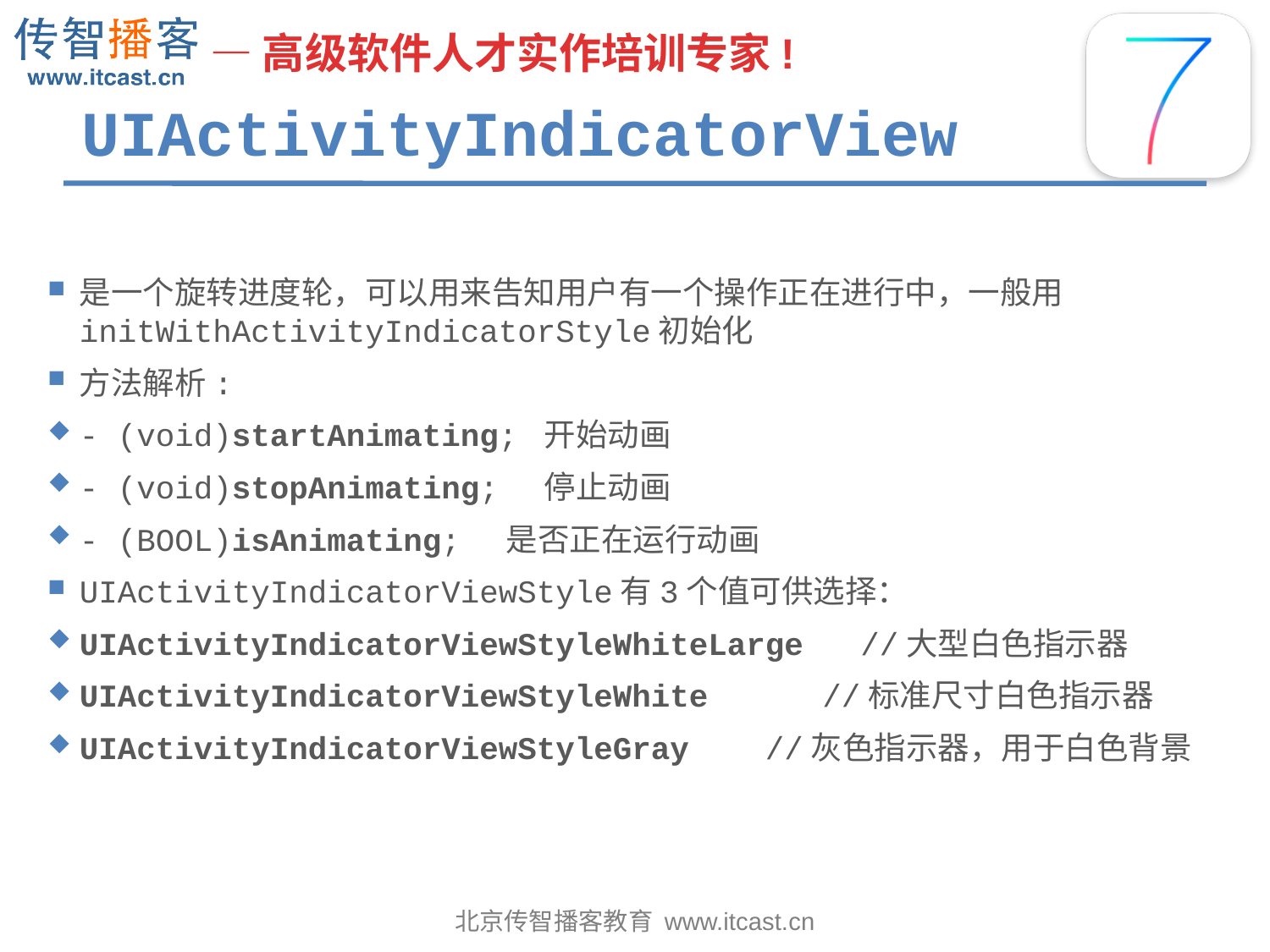

# UIActivityIndicatorView
是一个旋转进度轮，可以用来告知用户有一个操作正在进行中，一般用initWithActivityIndicatorStyle初始化
方法解析:
- (void)startAnimating; 开始动画
- (void)stopAnimating;  停止动画
- (BOOL)isAnimating;  是否正在运行动画
UIActivityIndicatorViewStyle有3个值可供选择：
UIActivityIndicatorViewStyleWhiteLarge   //大型白色指示器
UIActivityIndicatorViewStyleWhite      //标准尺寸白色指示器
UIActivityIndicatorViewStyleGray    //灰色指示器，用于白色背景